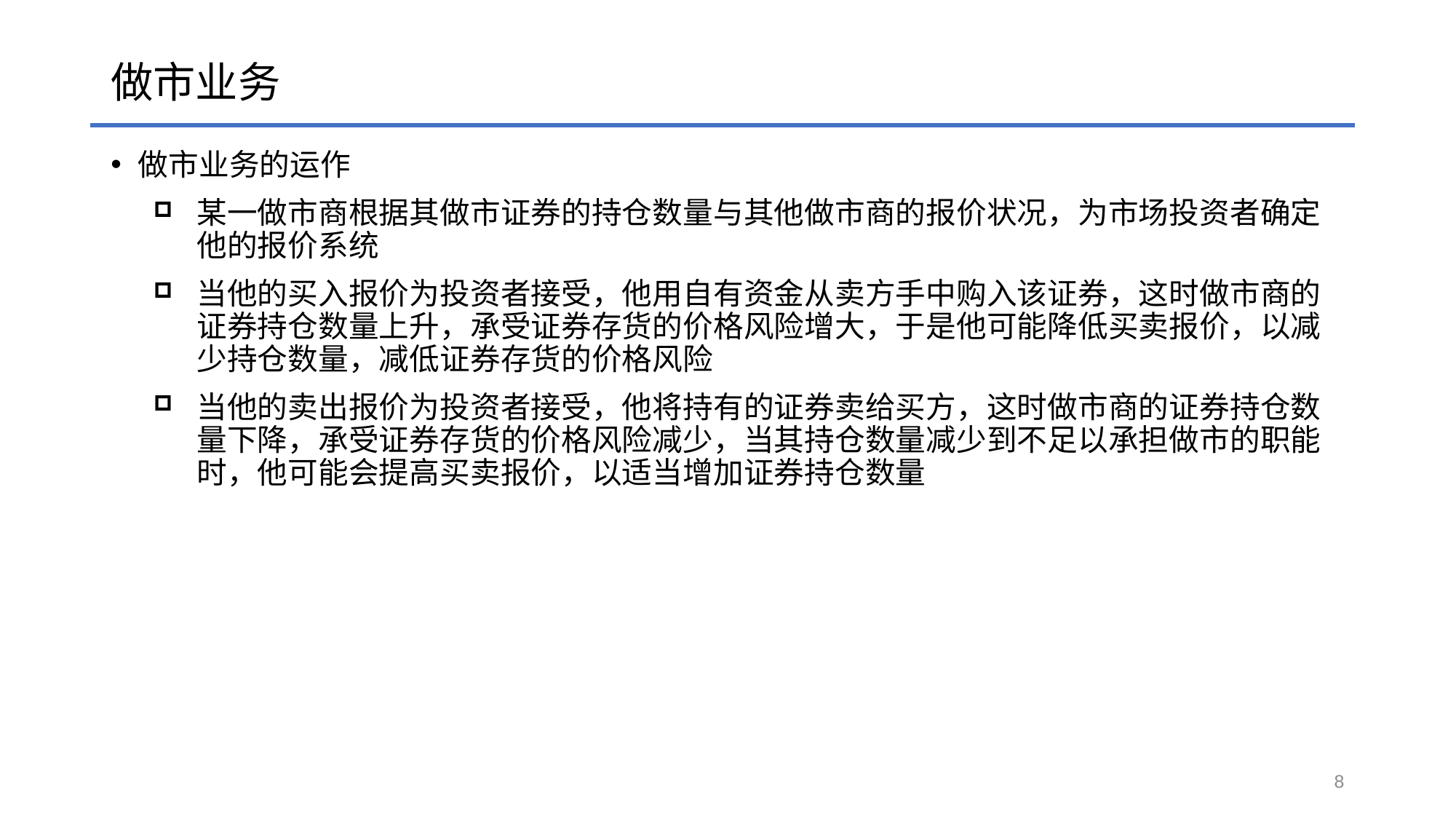

# 做市业务
做市业务的运作
某一做市商根据其做市证券的持仓数量与其他做市商的报价状况，为市场投资者确定他的报价系统
当他的买入报价为投资者接受，他用自有资金从卖方手中购入该证券，这时做市商的证券持仓数量上升，承受证券存货的价格风险增大，于是他可能降低买卖报价，以减少持仓数量，减低证券存货的价格风险
当他的卖出报价为投资者接受，他将持有的证券卖给买方，这时做市商的证券持仓数量下降，承受证券存货的价格风险减少，当其持仓数量减少到不足以承担做市的职能时，他可能会提高买卖报价，以适当增加证券持仓数量

8